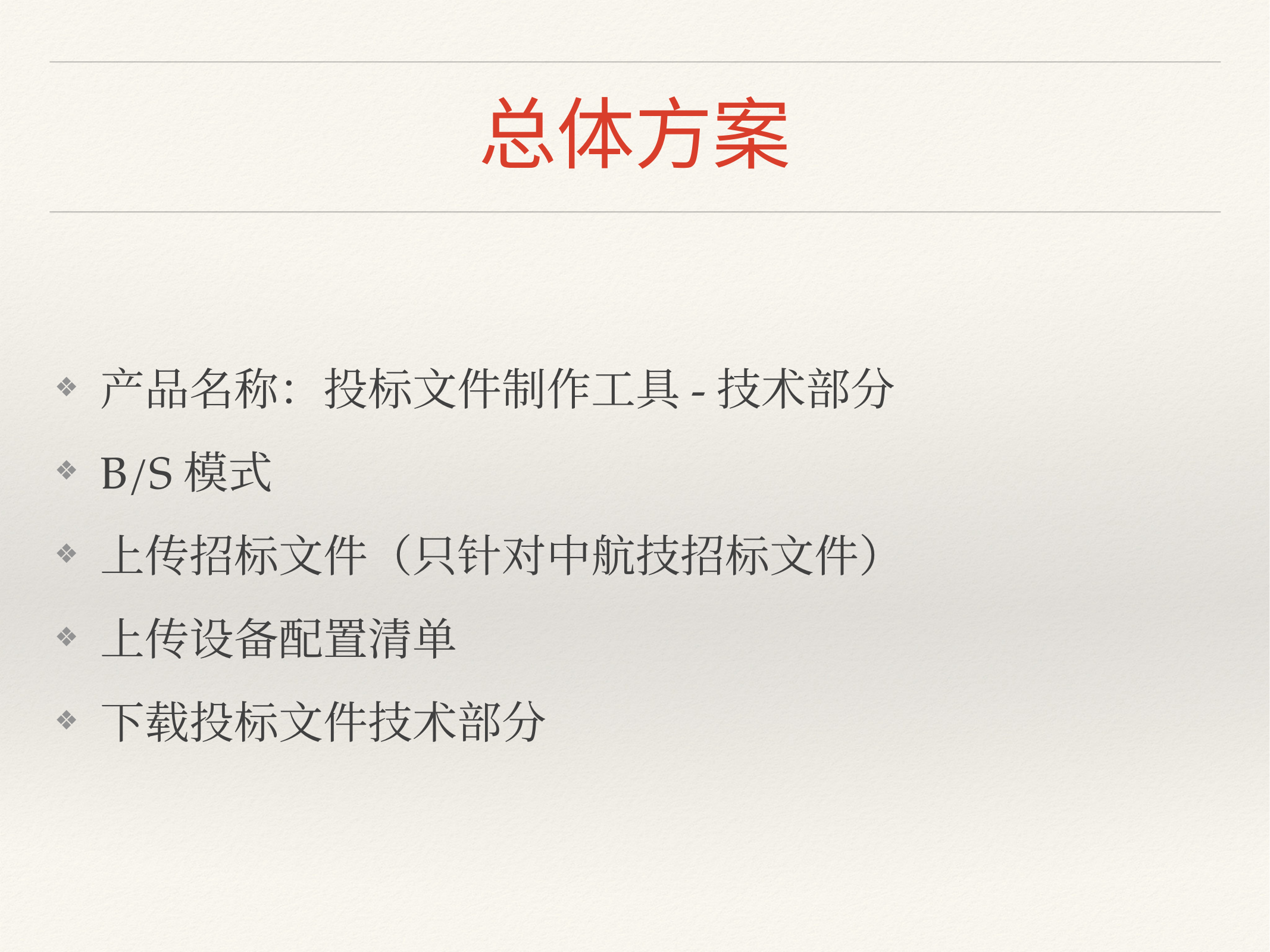

# 总体方案
产品名称：投标文件制作工具-技术部分
B/S模式
上传招标文件（只针对中航技招标文件）
上传设备配置清单
下载投标文件技术部分